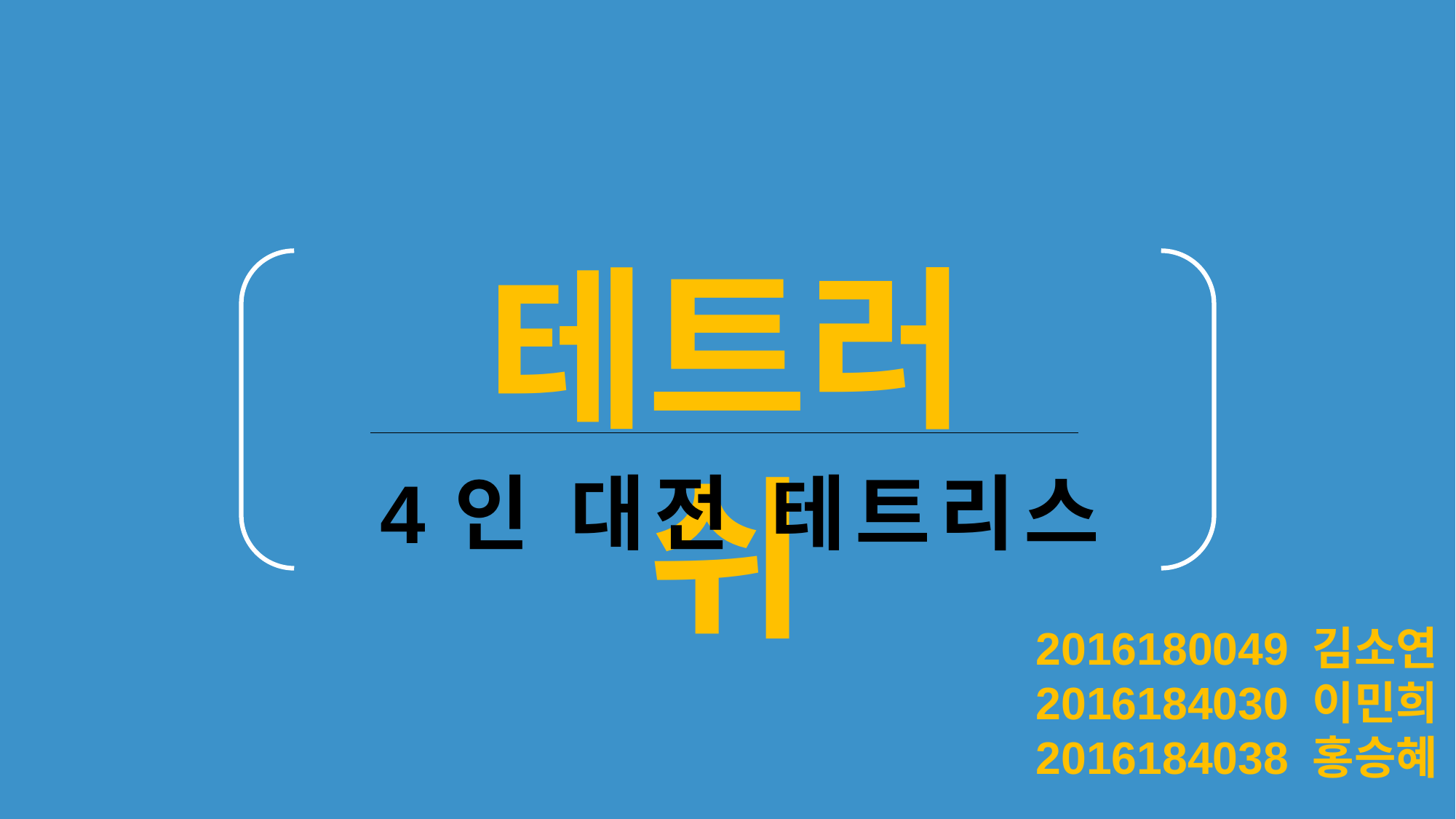

테트러쉬

4인 대전 테트리스
2016180049 김소연
2016184030 이민희
2016184038 홍승혜